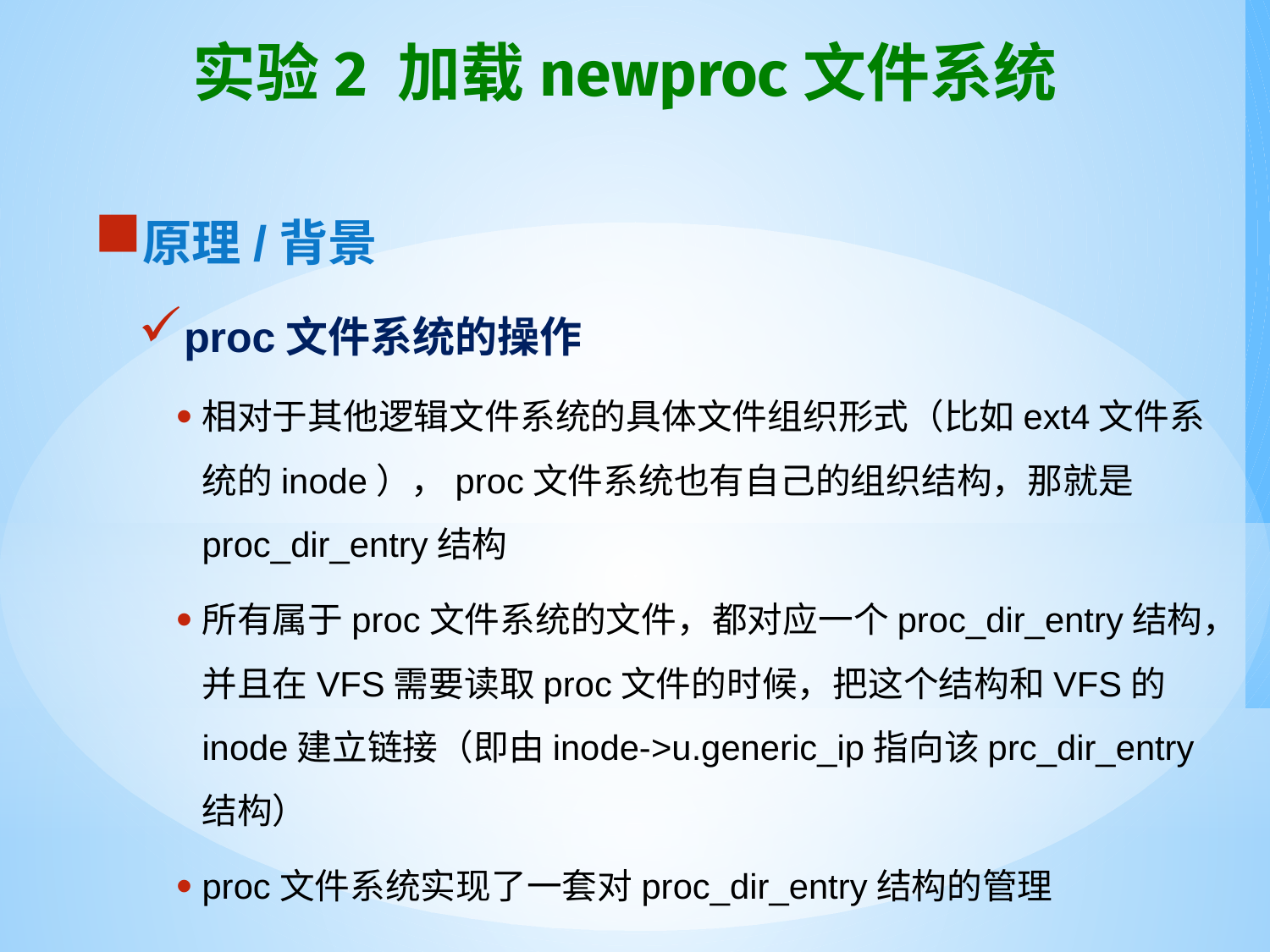

# 实验2 加载newproc文件系统
原理/背景
proc文件系统的操作
相对于其他逻辑文件系统的具体文件组织形式（比如ext4文件系统的inode），proc文件系统也有自己的组织结构，那就是 proc_dir_entry结构
所有属于proc文件系统的文件，都对应一个proc_dir_entry结构，并且在VFS需要读取proc文件的时候，把这个结构和VFS的inode建立链接（即由inode->u.generic_ip指向该prc_dir_entry结构）
proc文件系统实现了一套对proc_dir_entry结构的管理